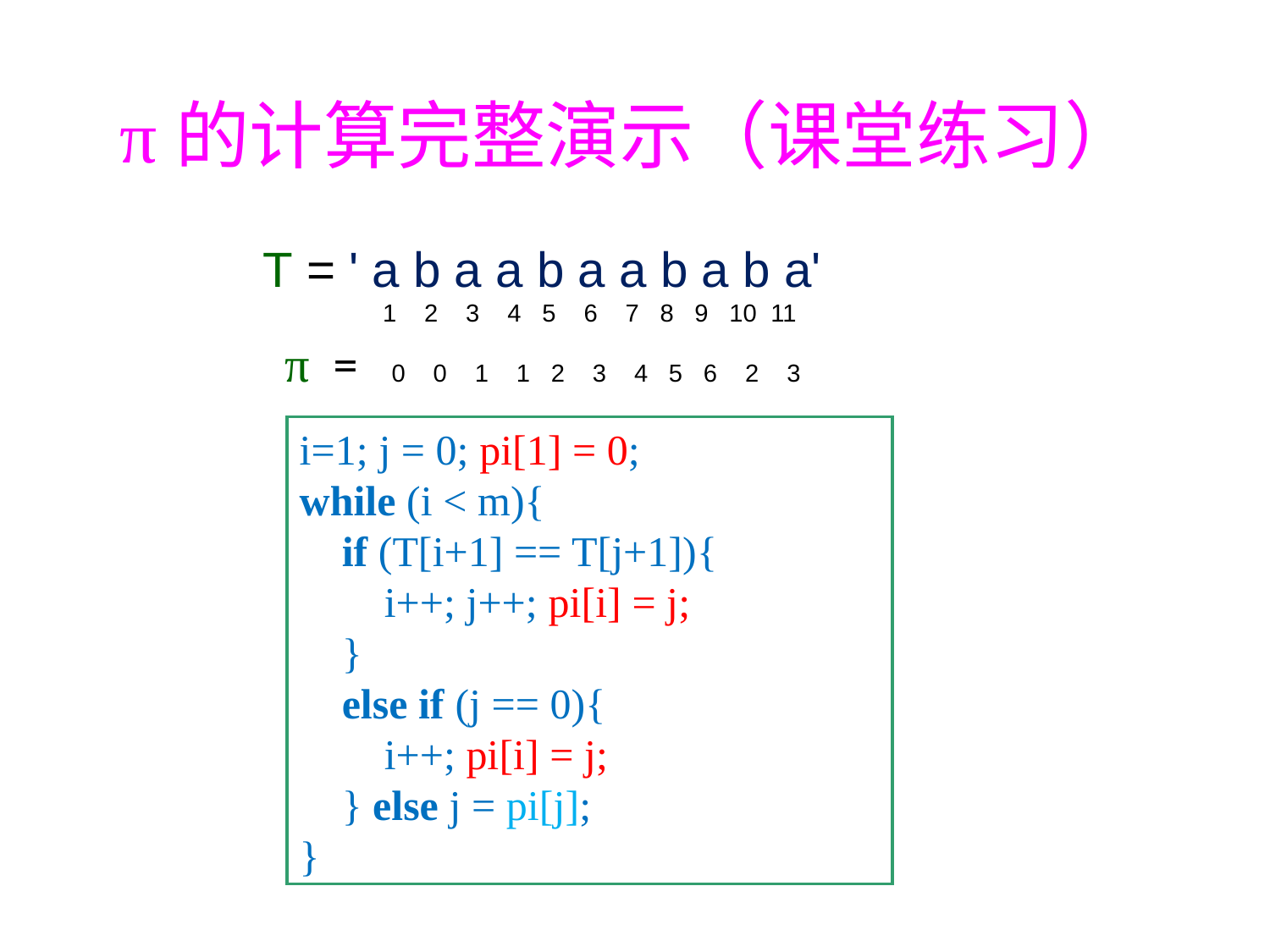

π的计算完整演示（课堂练习）
      T = ' a b a a b a a b a b a'
                             1    2    3    4   5    6    7   8   9   10  11
π  =   0    0    1    1   2    3    4   5   6    2    3
i=1; j = 0; pi[1] = 0;
while (i < m){
    if (T[i+1] == T[j+1]){
        i++; j++; pi[i] = j;
    }
    else if (j == 0){
        i++; pi[i] = j;
    } else j = pi[j];
}